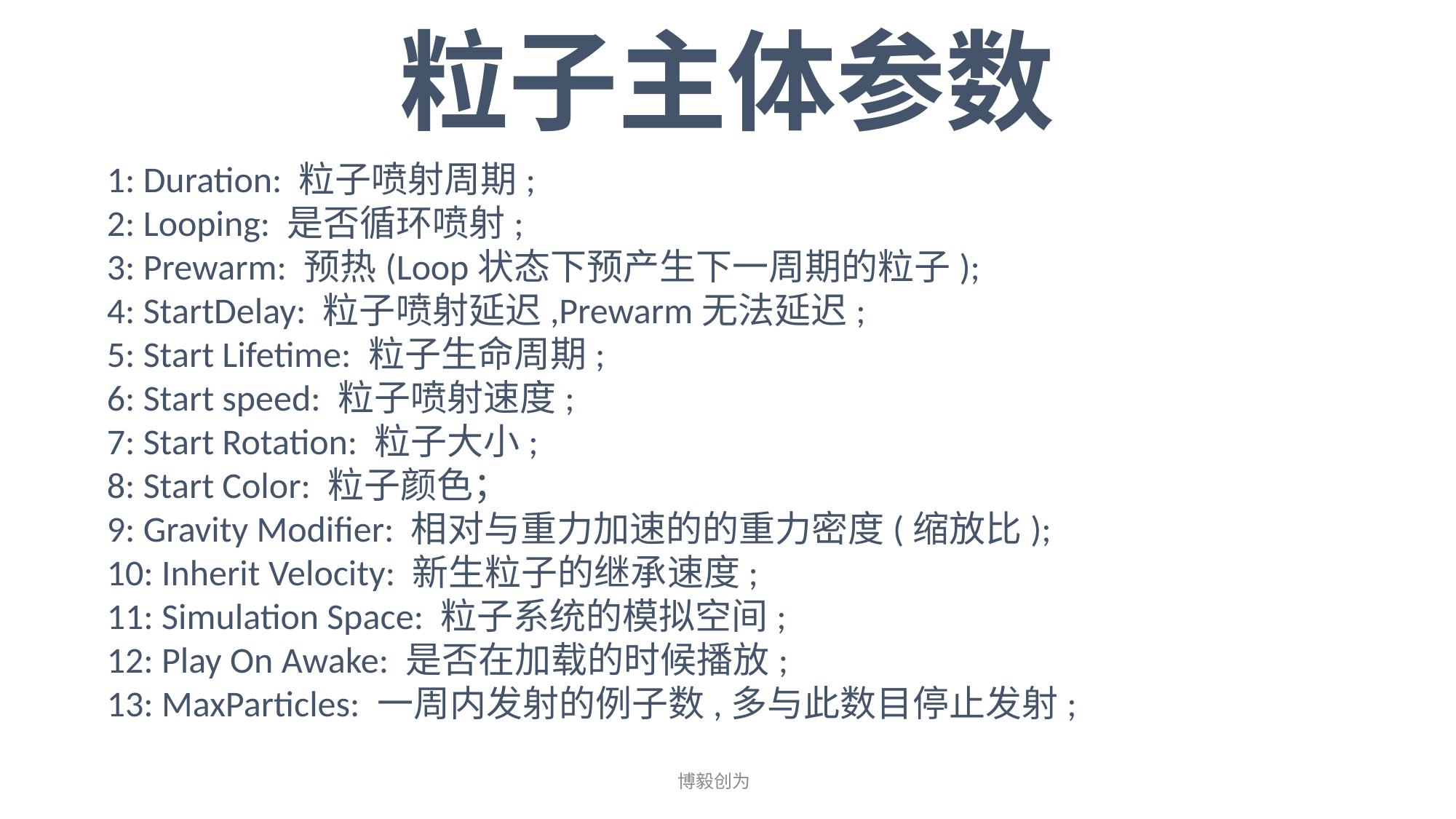

粒子主体参数
1: Duration: 粒子喷射周期;
2: Looping: 是否循环喷射;
3: Prewarm: 预热(Loop状态下预产生下一周期的粒子);
4: StartDelay: 粒子喷射延迟,Prewarm无法延迟;
5: Start Lifetime: 粒子生命周期;
6: Start speed: 粒子喷射速度;
7: Start Rotation: 粒子大小;
8: Start Color: 粒子颜色；
9: Gravity Modifier: 相对与重力加速的的重力密度(缩放比);
10: Inherit Velocity: 新生粒子的继承速度;
11: Simulation Space: 粒子系统的模拟空间;
12: Play On Awake: 是否在加载的时候播放;
13: MaxParticles: 一周内发射的例子数,多与此数目停止发射;
博毅创为
3